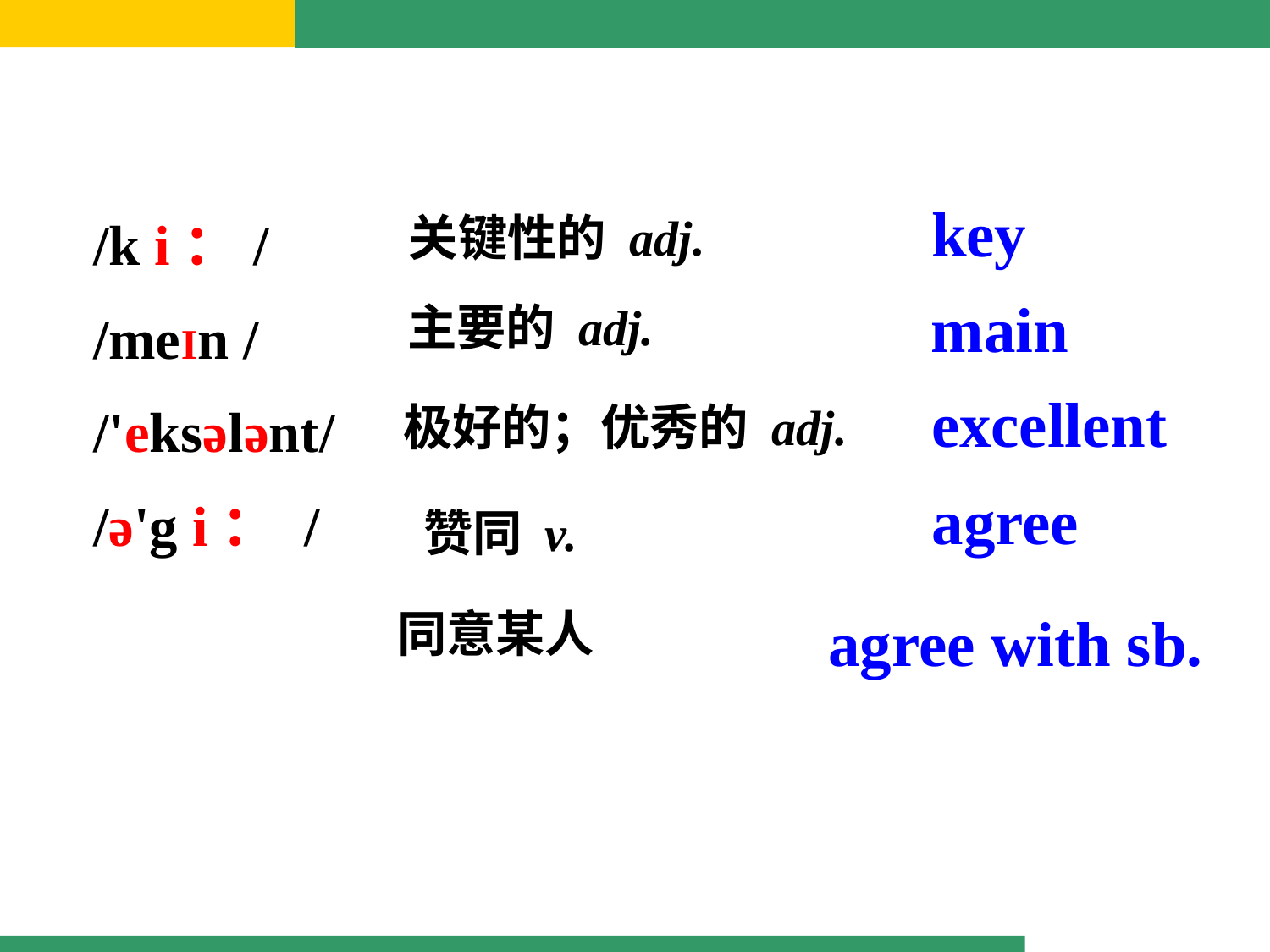

/k i：/
/meIn /
/'eksələnt/
/ə'g i： /
key
关键性的 adj.
main
主要的 adj.
excellent
极好的；优秀的 adj.
agree
赞同 v.
同意某人
agree with sb.